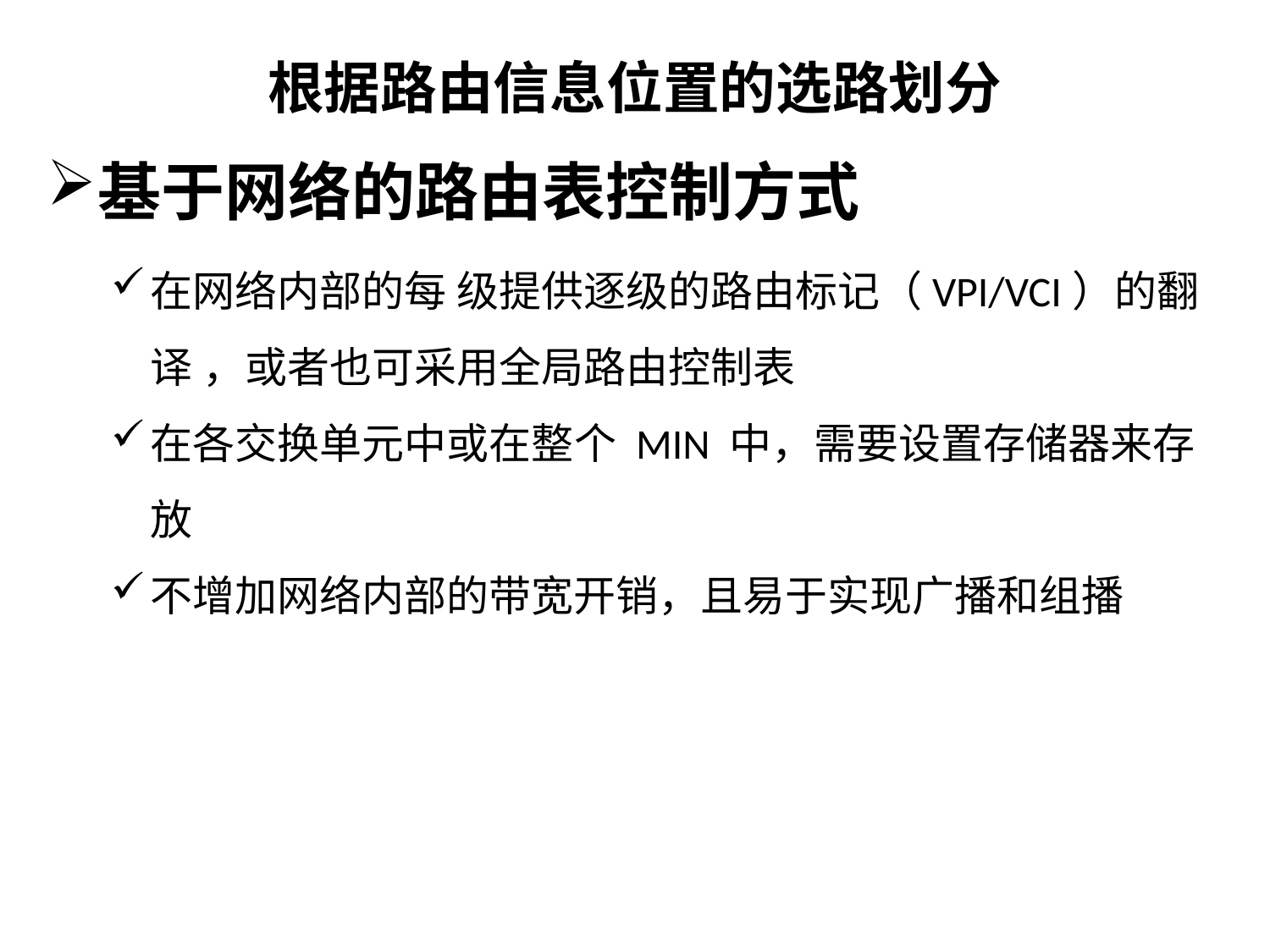

根据路由信息位置的选路划分
基于网络的路由表控制方式
在网络内部的每 级提供逐级的路由标记（VPI/VCI）的翻译 ，或者也可采用全局路由控制表
在各交换单元中或在整个 MIN 中，需要设置存储器来存放
不增加网络内部的带宽开销，且易于实现广播和组播